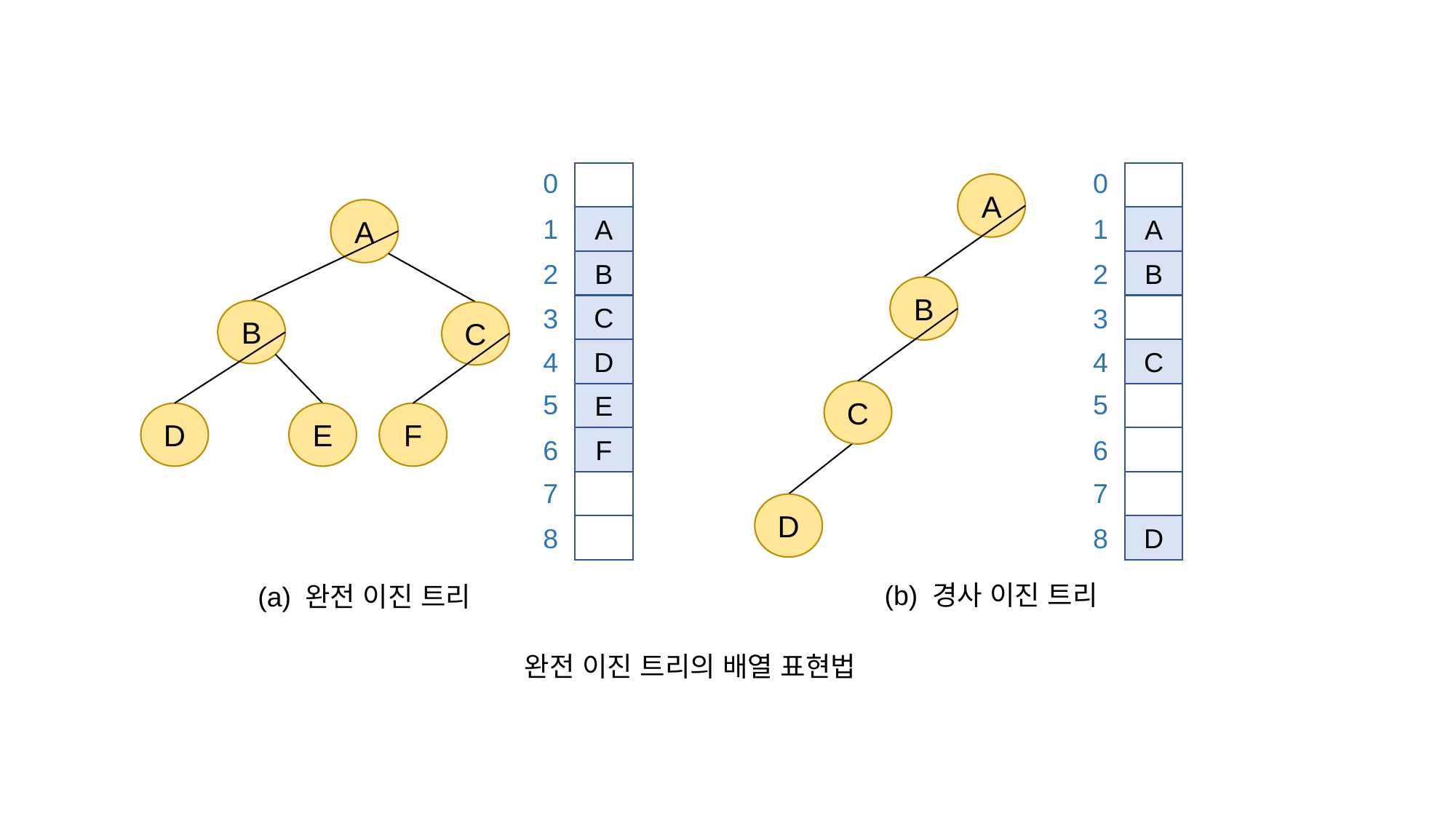

0
0

A
A
1
1
A
A
B
B
2
2
B
C

3
3
B
C
D
C
4
4
C
5
5
E

D
E
F
F

6
6
7
7

D

D
8
8
(b) 경사 이진 트리
(a) 완전 이진 트리
완전 이진 트리의 배열 표현법